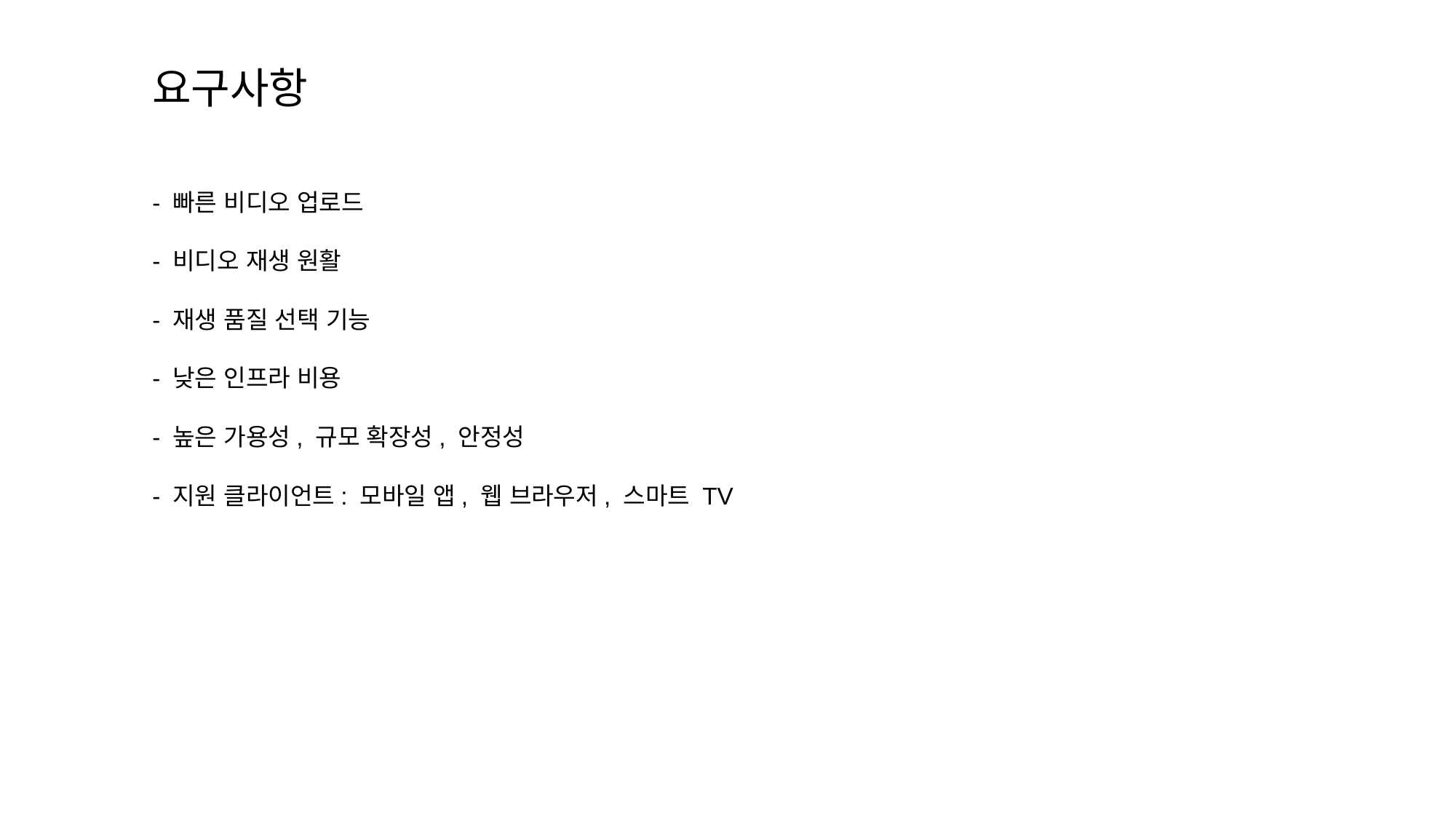

# 요구사항
- 빠른 비디오 업로드
- 비디오 재생 원활
- 재생 품질 선택 기능
- 낮은 인프라 비용
- 높은 가용성, 규모 확장성, 안정성
- 지원 클라이언트: 모바일 앱, 웹 브라우저, 스마트 TV